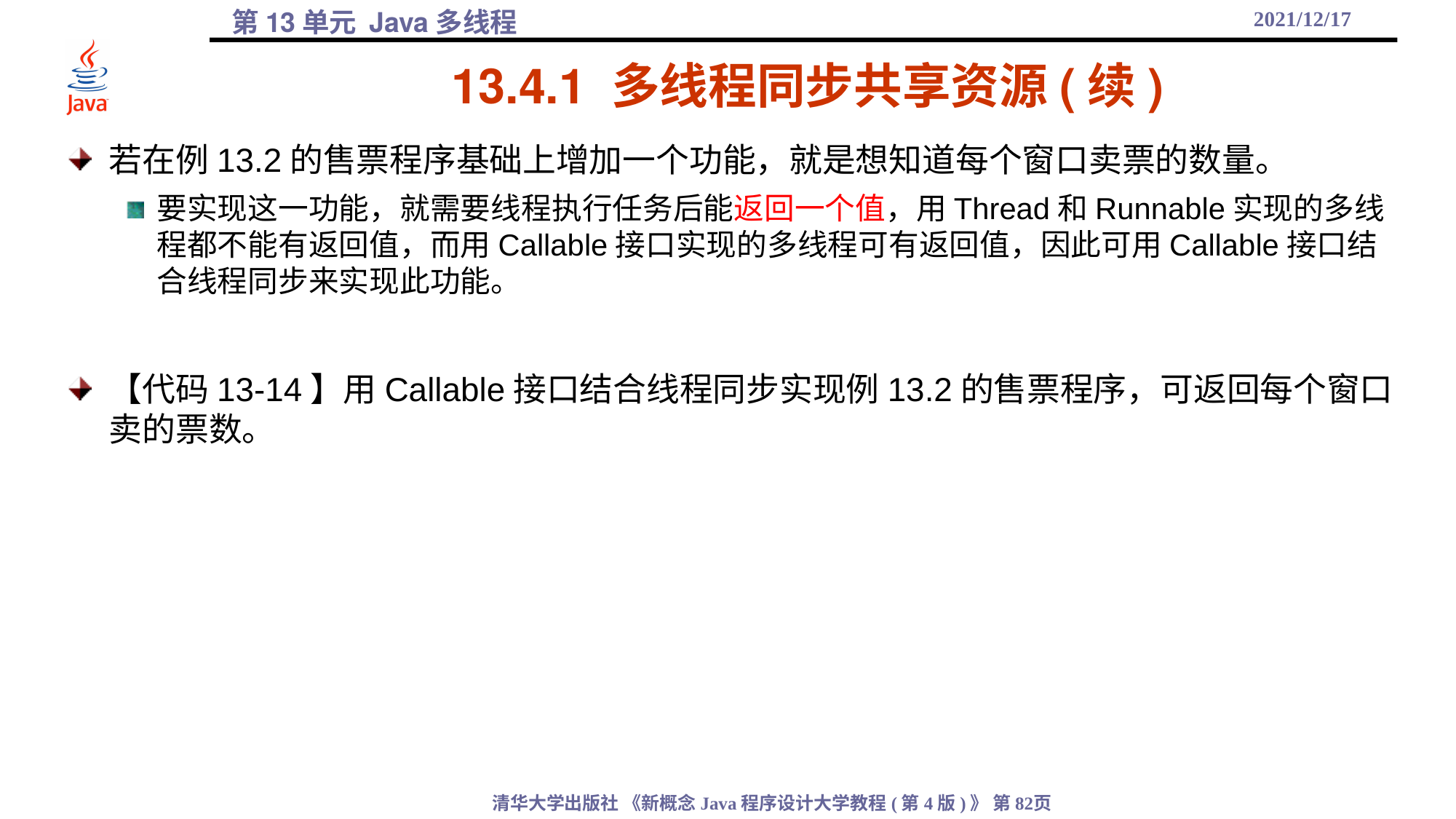

2021/12/17
# 13.4.1 多线程同步共享资源(续)
若在例13.2的售票程序基础上增加一个功能，就是想知道每个窗口卖票的数量。
要实现这一功能，就需要线程执行任务后能返回一个值，用Thread和Runnable实现的多线程都不能有返回值，而用Callable接口实现的多线程可有返回值，因此可用Callable接口结合线程同步来实现此功能。

【代码13-14】用Callable接口结合线程同步实现例13.2的售票程序，可返回每个窗口卖的票数。